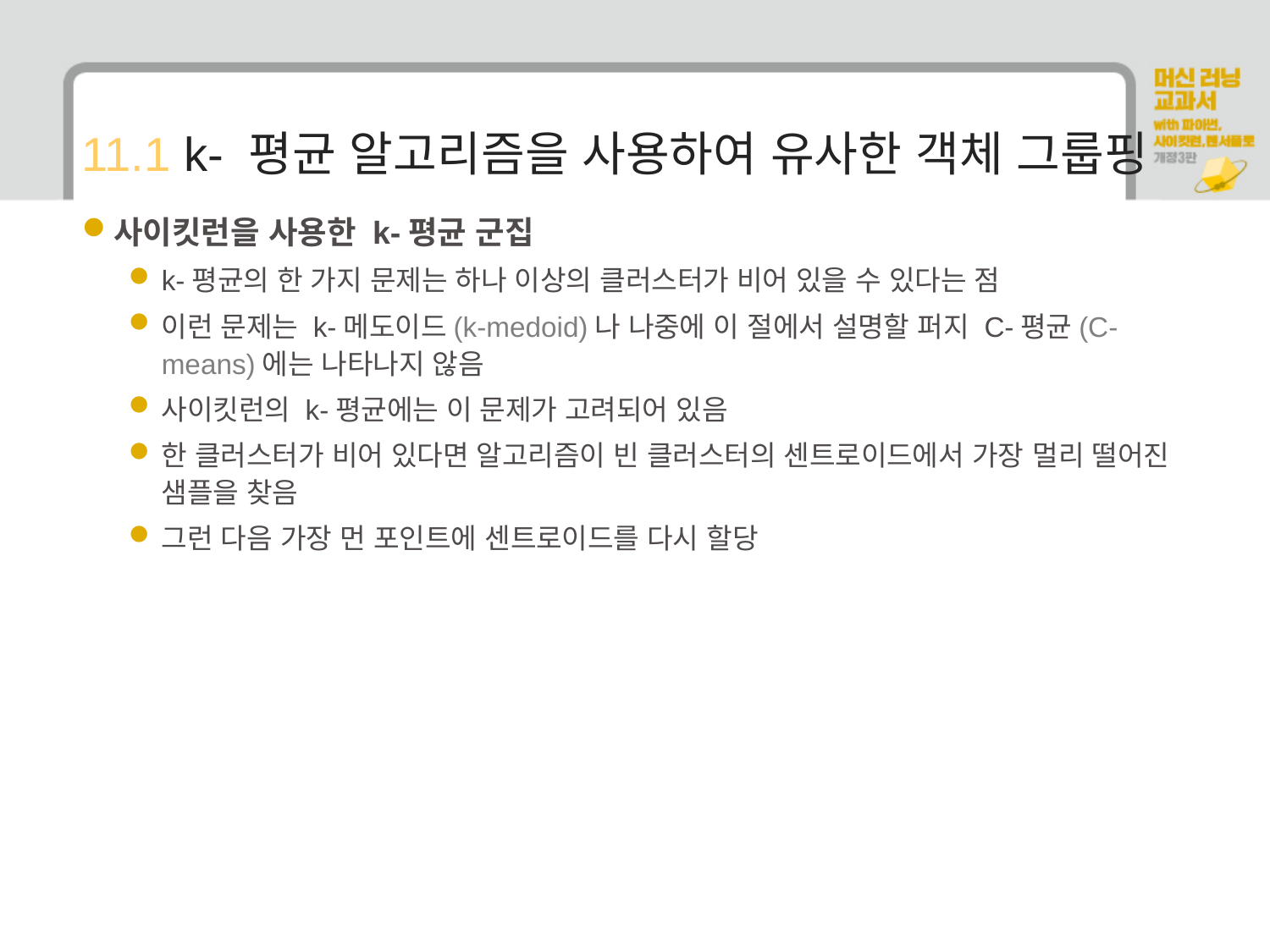

# 11.1 k- 평균 알고리즘을 사용하여 유사한 객체 그룹핑
사이킷런을 사용한 k-평균 군집
k-평균의 한 가지 문제는 하나 이상의 클러스터가 비어 있을 수 있다는 점
이런 문제는 k-메도이드(k-medoid)나 나중에 이 절에서 설명할 퍼지 C-평균(C-means)에는 나타나지 않음
사이킷런의 k-평균에는 이 문제가 고려되어 있음
한 클러스터가 비어 있다면 알고리즘이 빈 클러스터의 센트로이드에서 가장 멀리 떨어진 샘플을 찾음
그런 다음 가장 먼 포인트에 센트로이드를 다시 할당